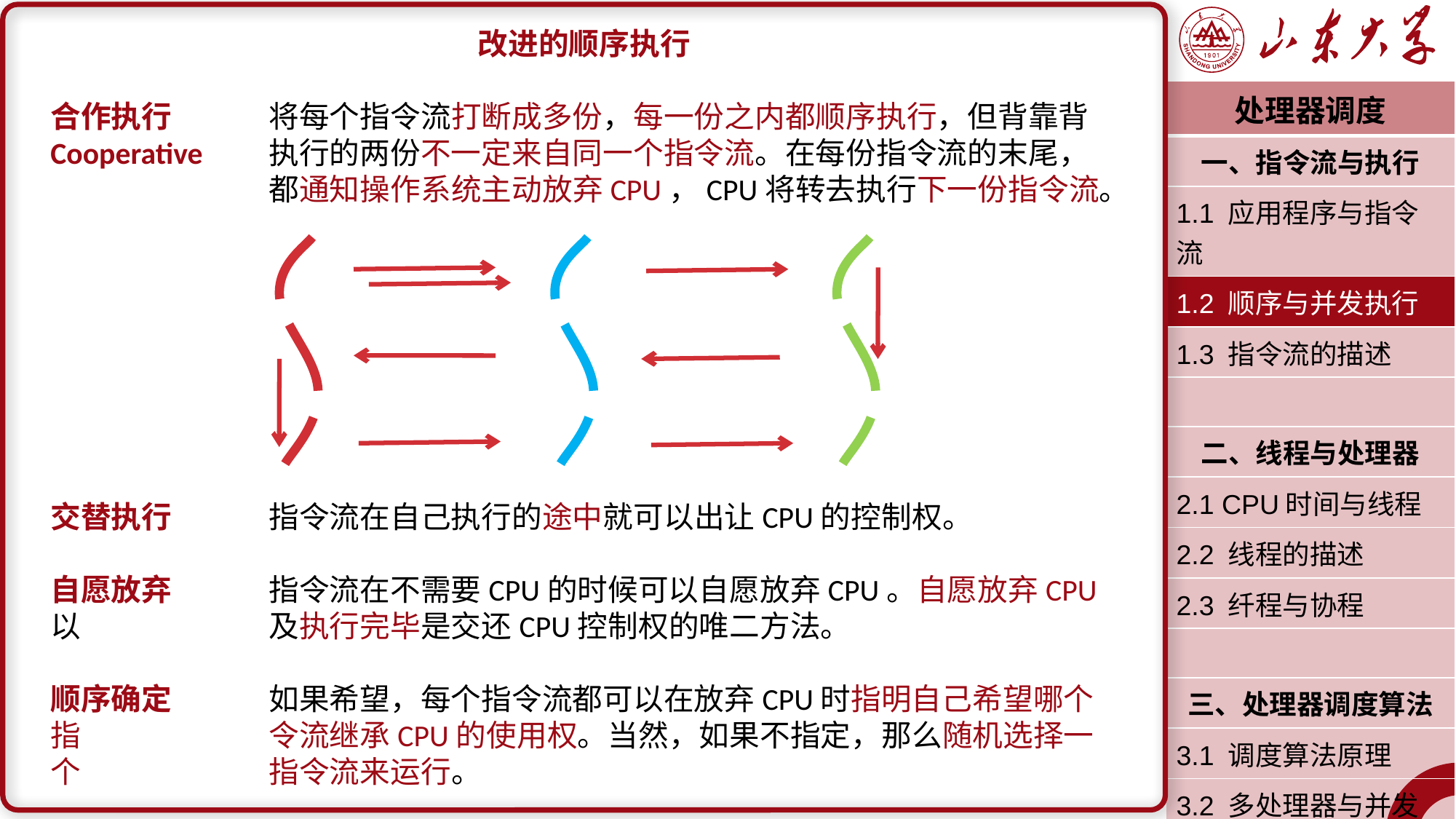

改进的顺序执行

合作执行	将每个指令流打断成多份，每一份之内都顺序执行，但背靠背Cooperative	执行的两份不一定来自同一个指令流。在每份指令流的末尾，		都通知操作系统主动放弃CPU，CPU将转去执行下一份指令流。

交替执行	指令流在自己执行的途中就可以出让CPU的控制权。

自愿放弃	指令流在不需要CPU的时候可以自愿放弃CPU。自愿放弃CPU以		及执行完毕是交还CPU控制权的唯二方法。

顺序确定	如果希望，每个指令流都可以在放弃CPU时指明自己希望哪个指		令流继承CPU的使用权。当然，如果不指定，那么随机选择一个		指令流来运行。
| 处理器调度 |
| --- |
| 一、指令流与执行 |
| 1.1 应用程序与指令流 |
| 1.2 顺序与并发执行 |
| 1.3 指令流的描述 |
|  |
| 二、线程与处理器 |
| 2.1 CPU时间与线程 |
| 2.2 线程的描述 |
| 2.3 纤程与协程 |
|  |
| 三、处理器调度算法 |
| 3.1 调度算法原理 |
| 3.2 多处理器与并发 |
| 潘润宇 2023.03 |